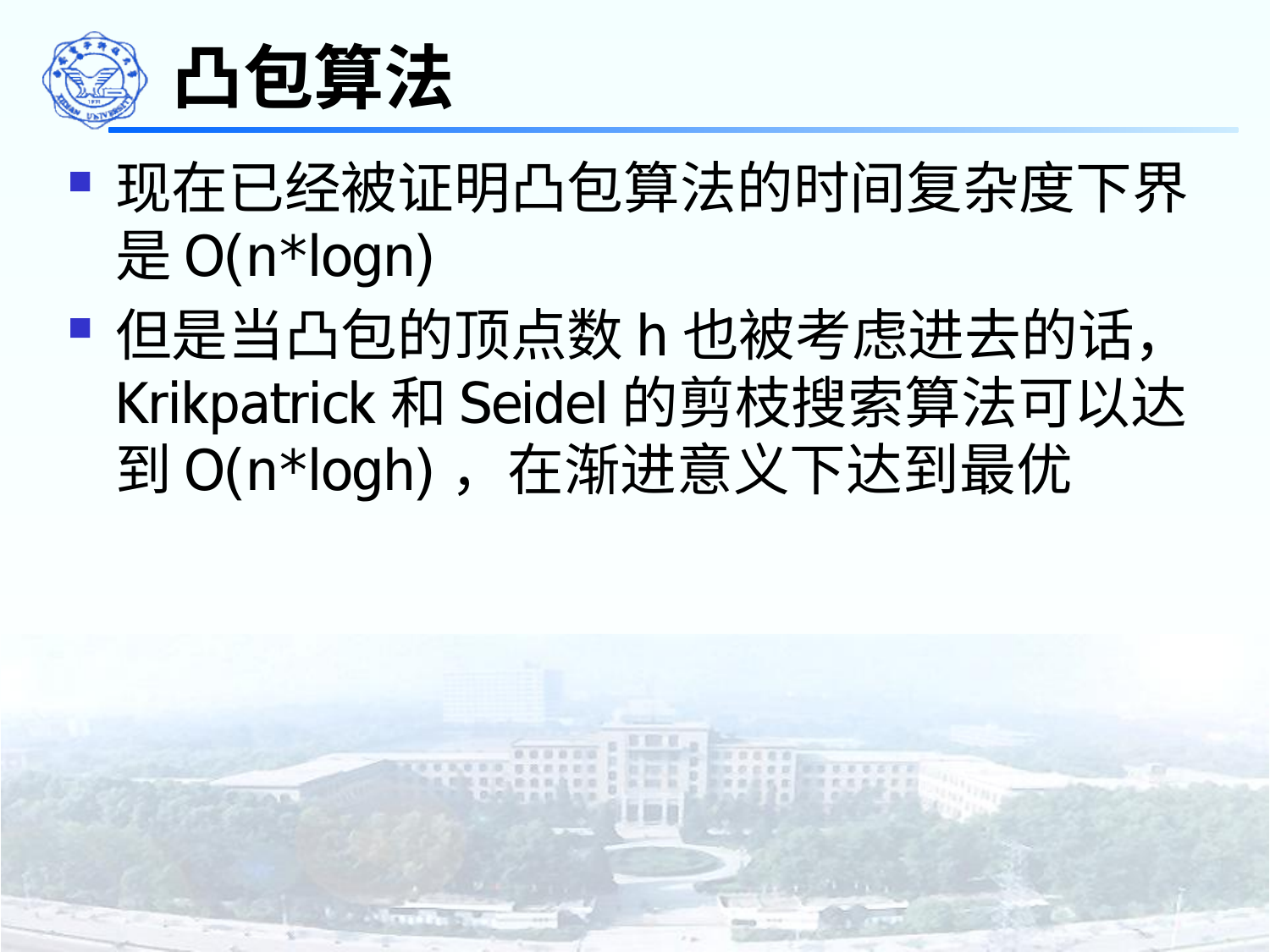

# 凸包算法
现在已经被证明凸包算法的时间复杂度下界是O(n*logn)
但是当凸包的顶点数h也被考虑进去的话，Krikpatrick和Seidel的剪枝搜索算法可以达到O(n*logh)，在渐进意义下达到最优